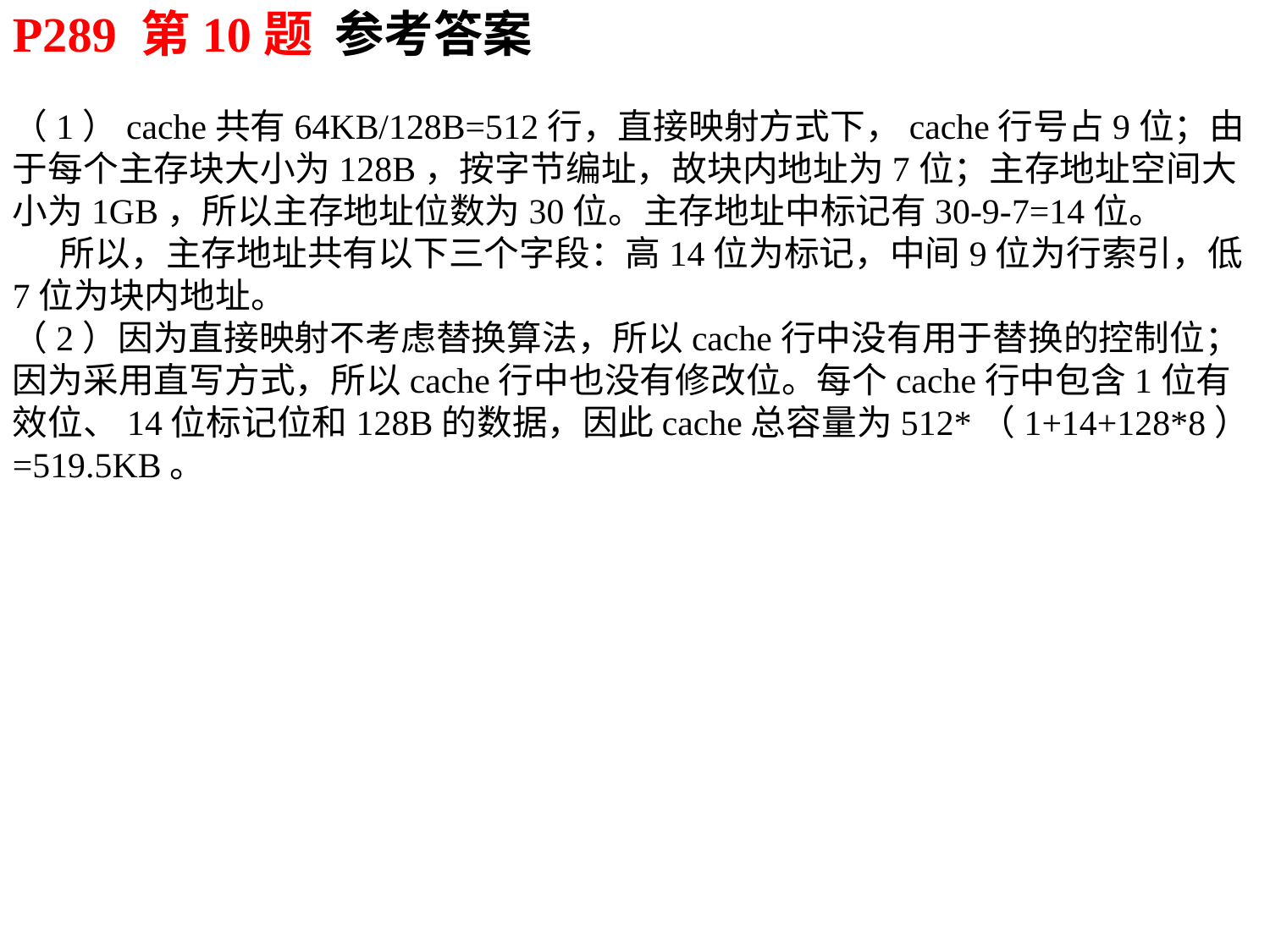

P289 第10题  参考答案

（1）cache共有64KB/128B=512行，直接映射方式下，cache行号占9位；由于每个主存块大小为128B，按字节编址，故块内地址为7位；主存地址空间大小为1GB，所以主存地址位数为30位。主存地址中标记有30-9-7=14位。
     所以，主存地址共有以下三个字段：高14位为标记，中间9位为行索引，低7位为块内地址。
（2）因为直接映射不考虑替换算法，所以cache行中没有用于替换的控制位；因为采用直写方式，所以cache行中也没有修改位。每个cache行中包含1位有效位、14位标记位和128B的数据，因此cache总容量为512*（1+14+128*8）=519.5KB。